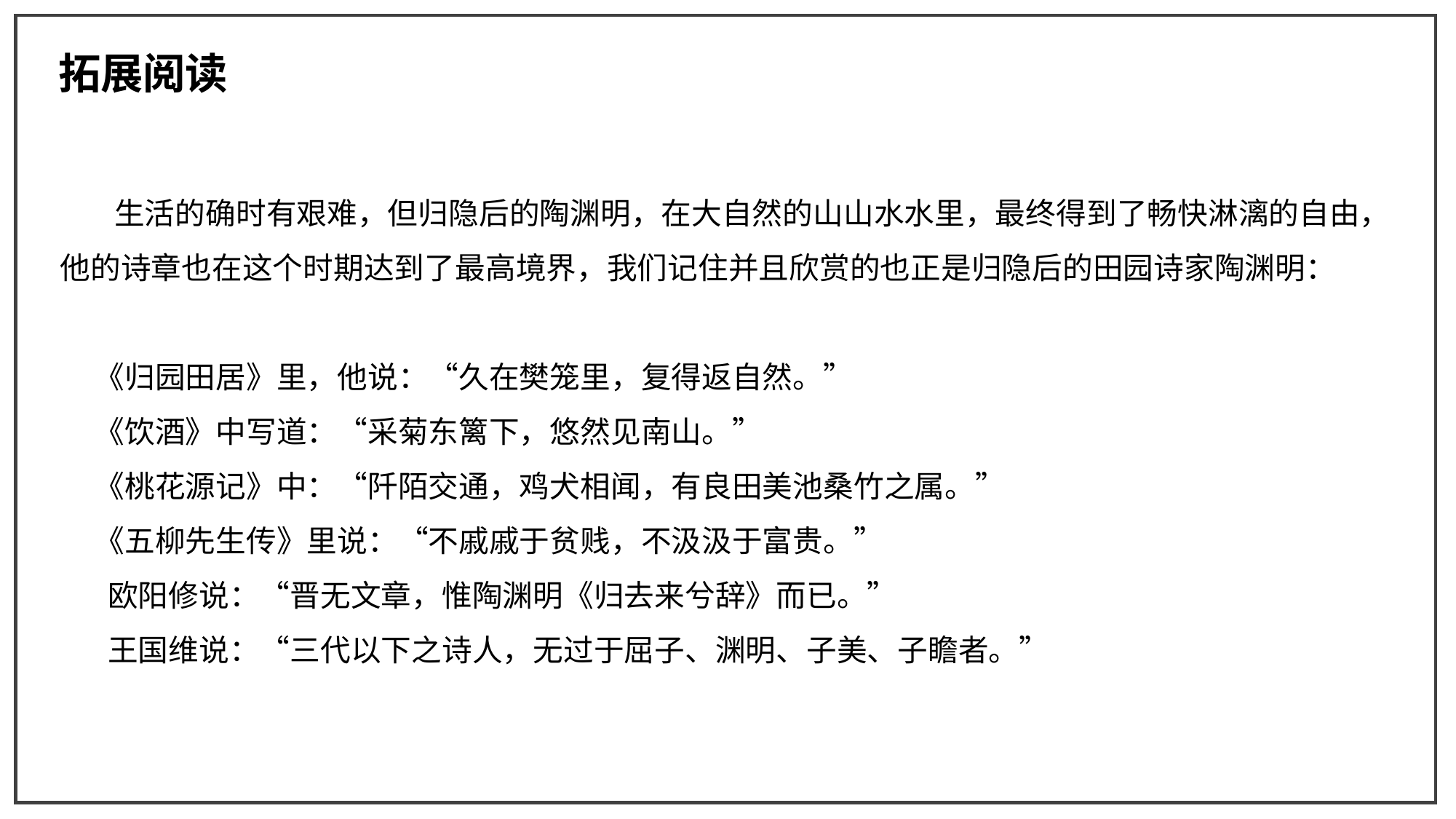

拓展阅读
       生活的确时有艰难，但归隐后的陶渊明，在大自然的山山水水里，最终得到了畅快淋漓的自由，他的诗章也在这个时期达到了最高境界，我们记住并且欣赏的也正是归隐后的田园诗家陶渊明：

    《归园田居》里，他说：“久在樊笼里，复得返自然。”
    《饮酒》中写道：“采菊东篱下，悠然见南山。”
    《桃花源记》中：“阡陌交通，鸡犬相闻，有良田美池桑竹之属。”
    《五柳先生传》里说：“不戚戚于贫贱，不汲汲于富贵。”
      欧阳修说：“晋无文章，惟陶渊明《归去来兮辞》而已。”
      王国维说：“三代以下之诗人，无过于屈子、渊明、子美、子瞻者。”